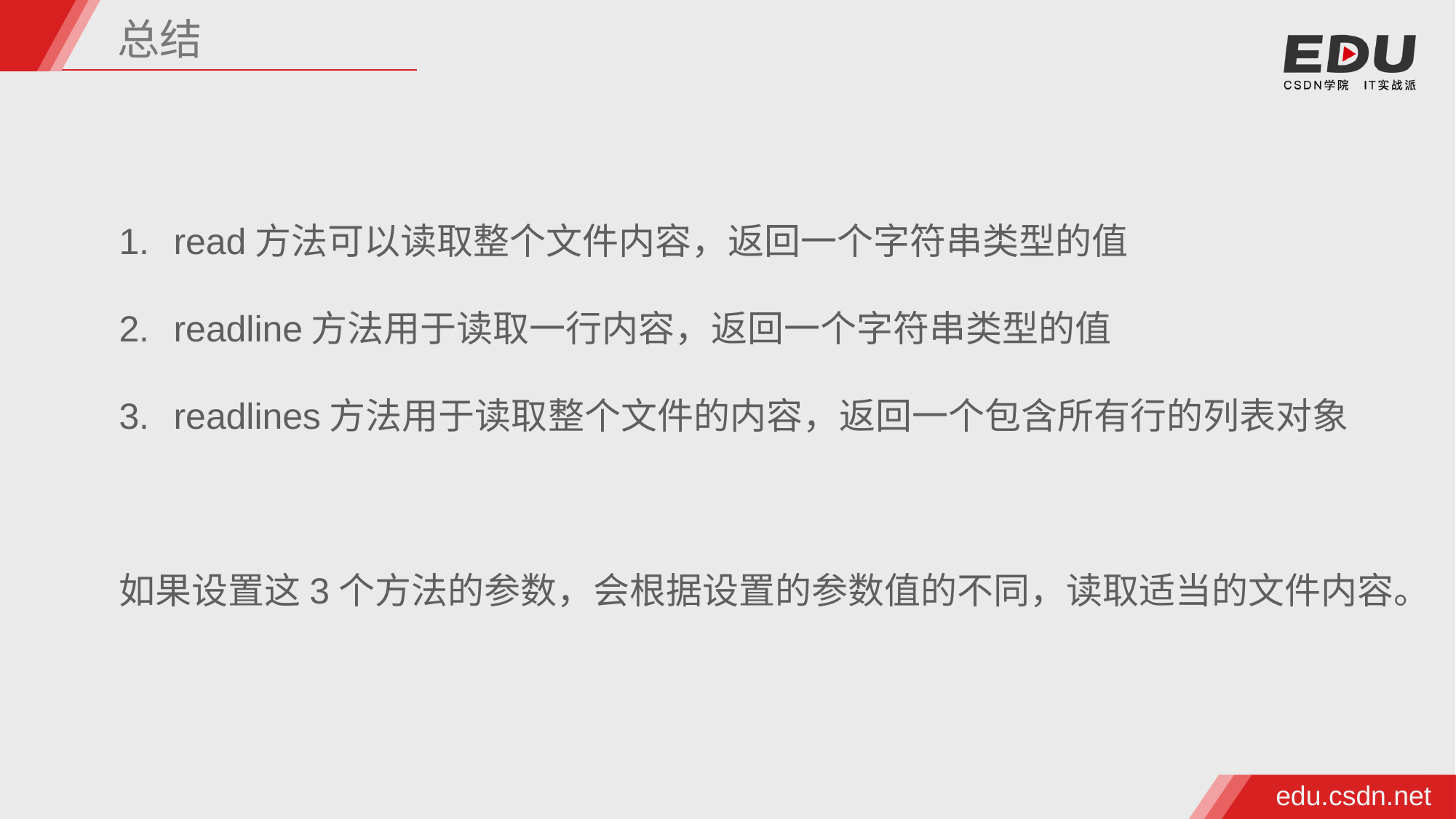

总结
read方法可以读取整个文件内容，返回一个字符串类型的值
readline方法用于读取一行内容，返回一个字符串类型的值
readlines方法用于读取整个文件的内容，返回一个包含所有行的列表对象

如果设置这3个方法的参数，会根据设置的参数值的不同，读取适当的文件内容。
edu.csdn.net